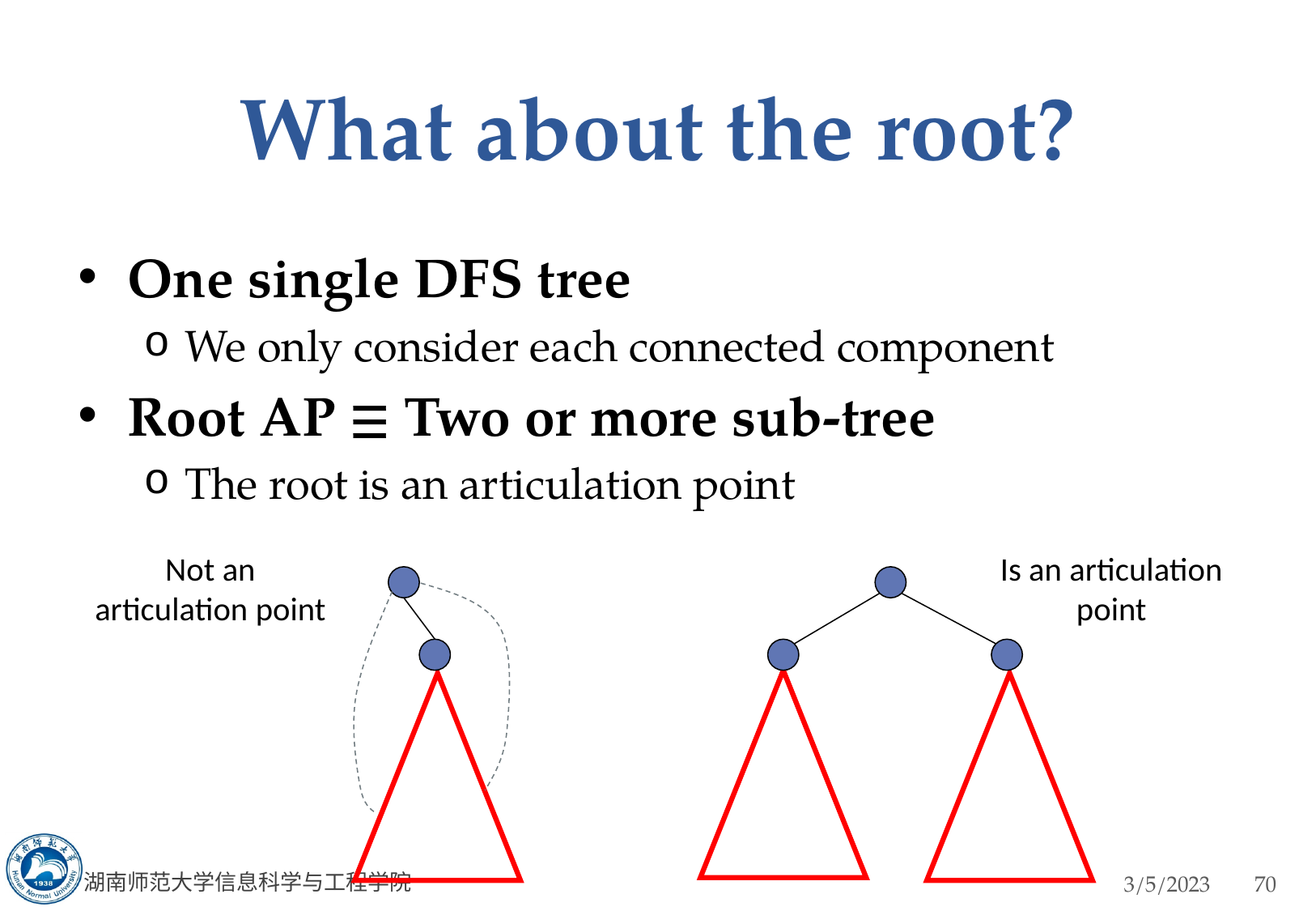

# What about the root?
One single DFS tree
We only consider each connected component
Root AP ≡ Two or more sub-tree
The root is an articulation point
Not an articulation point
Is an articulation point

湖南师范大学信息科学与工程学院
3/5/2023
70